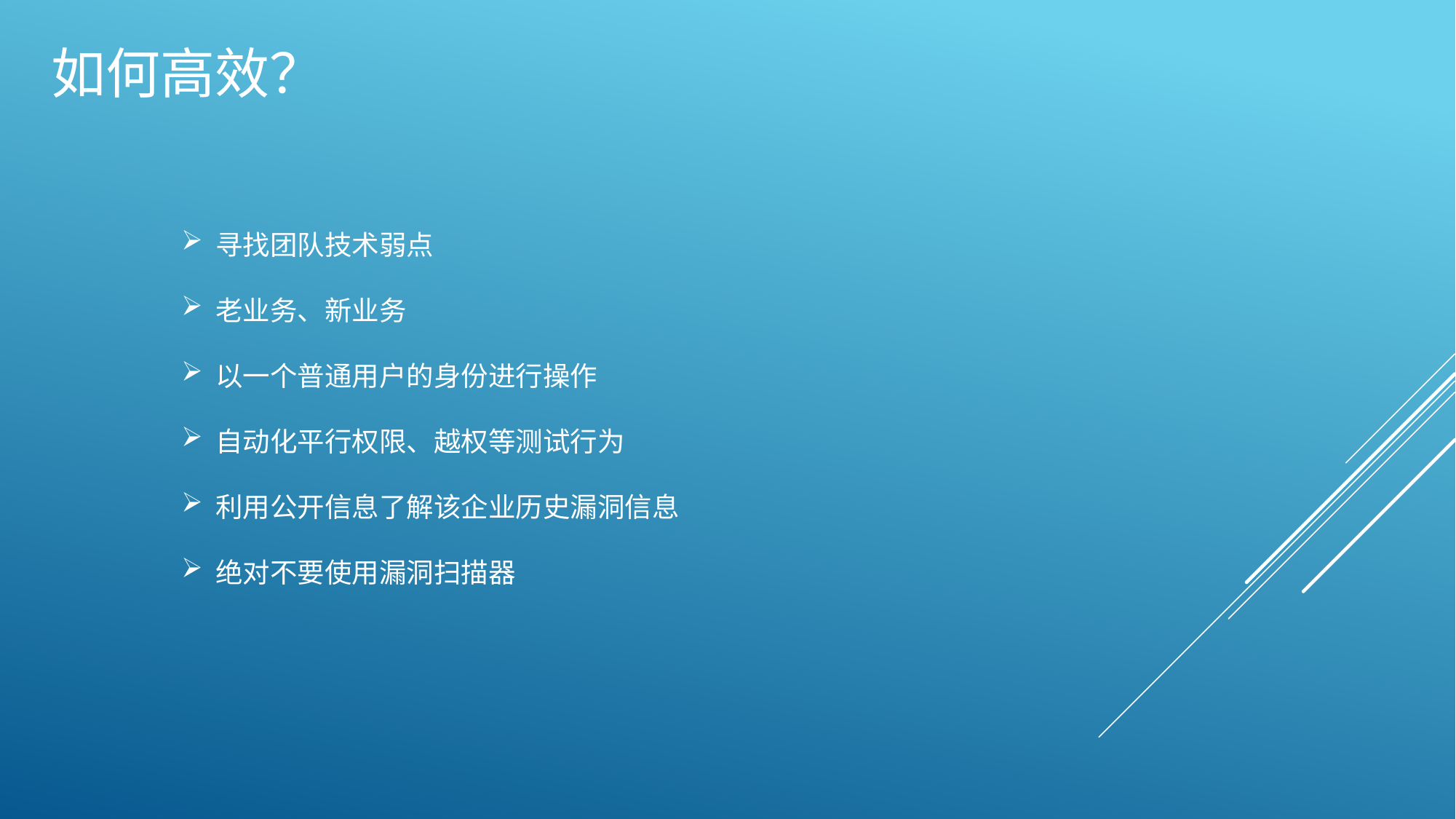

# 如何高效？
寻找团队技术弱点

老业务、新业务

以一个普通用户的身份进行操作

自动化平行权限、越权等测试行为

利用公开信息了解该企业历史漏洞信息

绝对不要使用漏洞扫描器